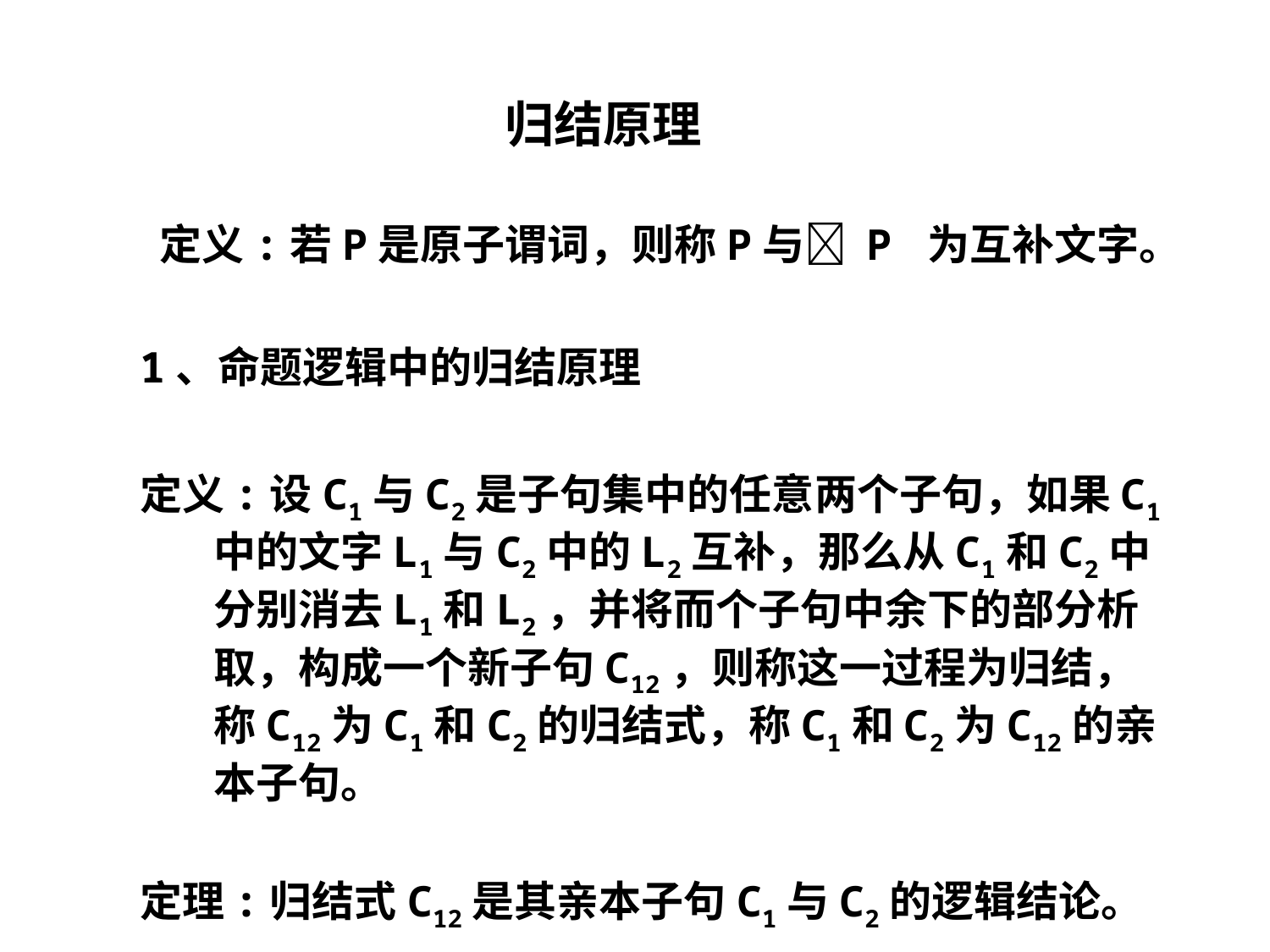

# 归结原理
 定义:若P是原子谓词，则称P与¬ P 为互补文字。

1、命题逻辑中的归结原理

定义:设C1与C2是子句集中的任意两个子句，如果C1中的文字L1与C2中的L2互补，那么从C1和C2中分别消去L1和L2，并将而个子句中余下的部分析取，构成一个新子句C12，则称这一过程为归结，称C12为C1和C2的归结式，称C1和C2为C12的亲本子句。

定理:归结式C12是其亲本子句C1与C2的逻辑结论。